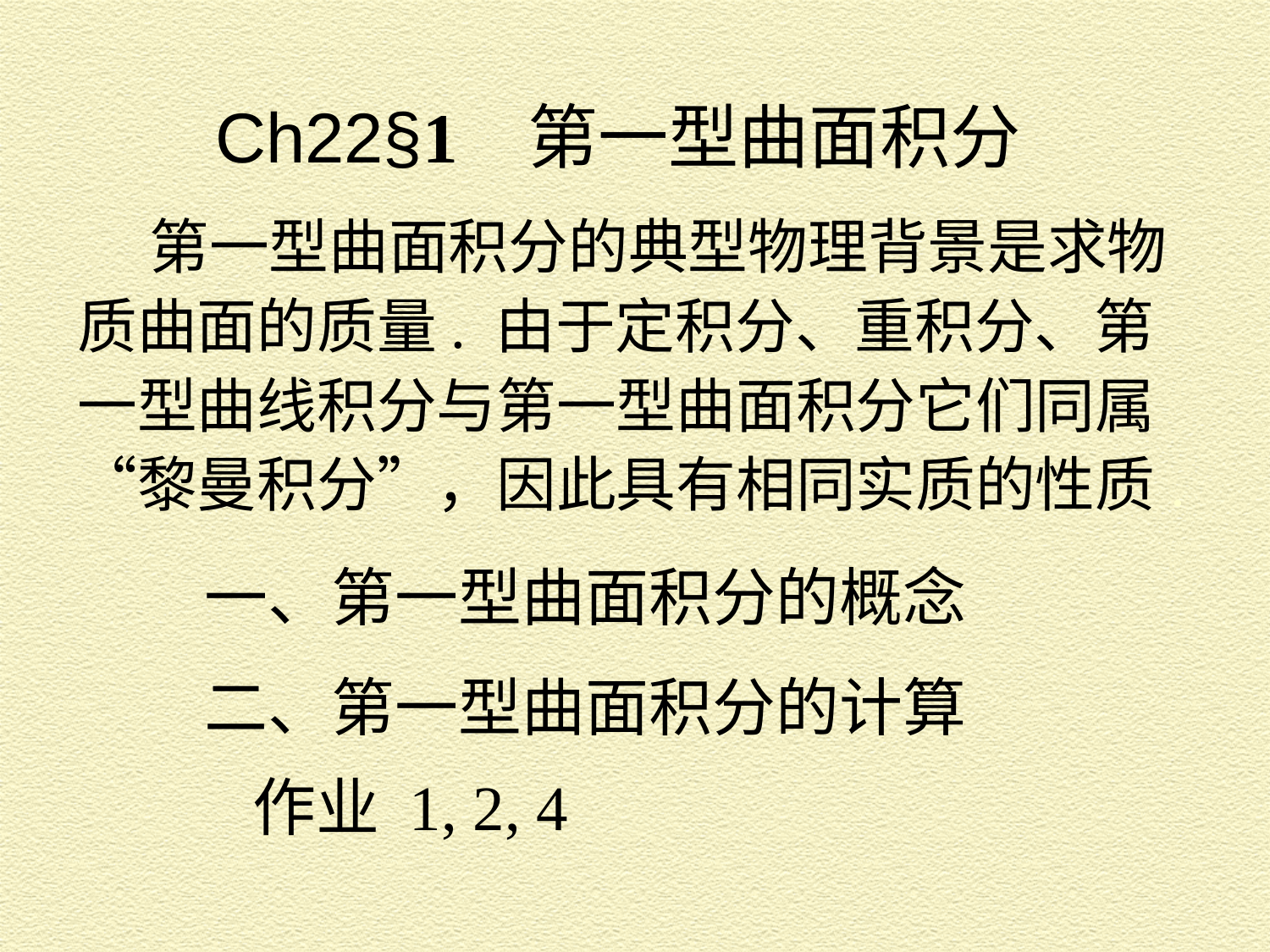

Ch22§1   第一型曲面积分
    第一型曲面积分的典型物理背景是求物
质曲面的质量. 由于定积分、重积分、第一型曲线积分与第一型曲面积分它们同属“黎曼积分”，因此具有相同实质的性质.
一、第一型曲面积分的概念
二、第一型曲面积分的计算
作业 1, 2, 4